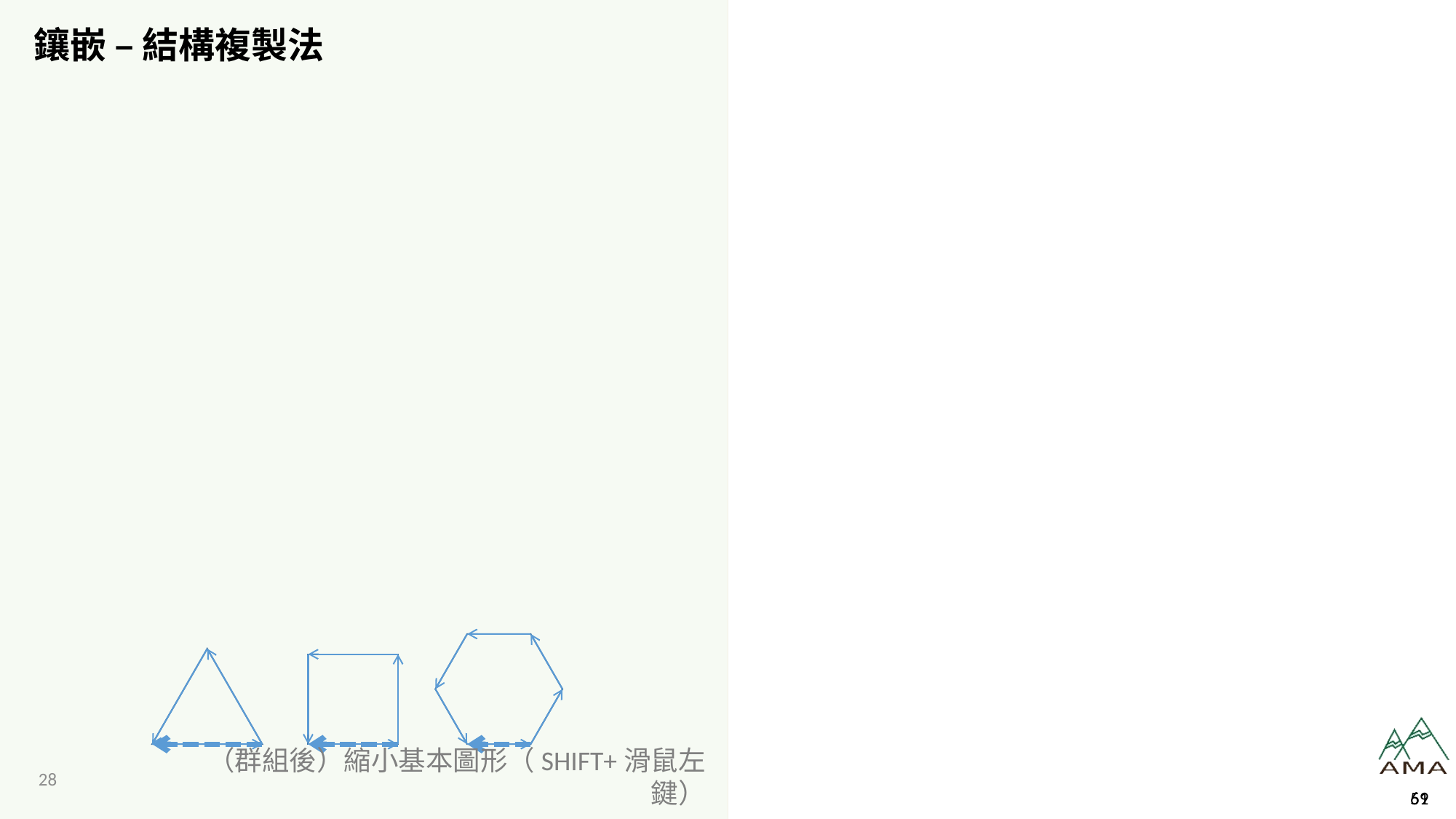

# 鑲嵌 – 結構複製法

（群組後）縮小基本圖形（SHIFT+滑鼠左鍵）
59
61